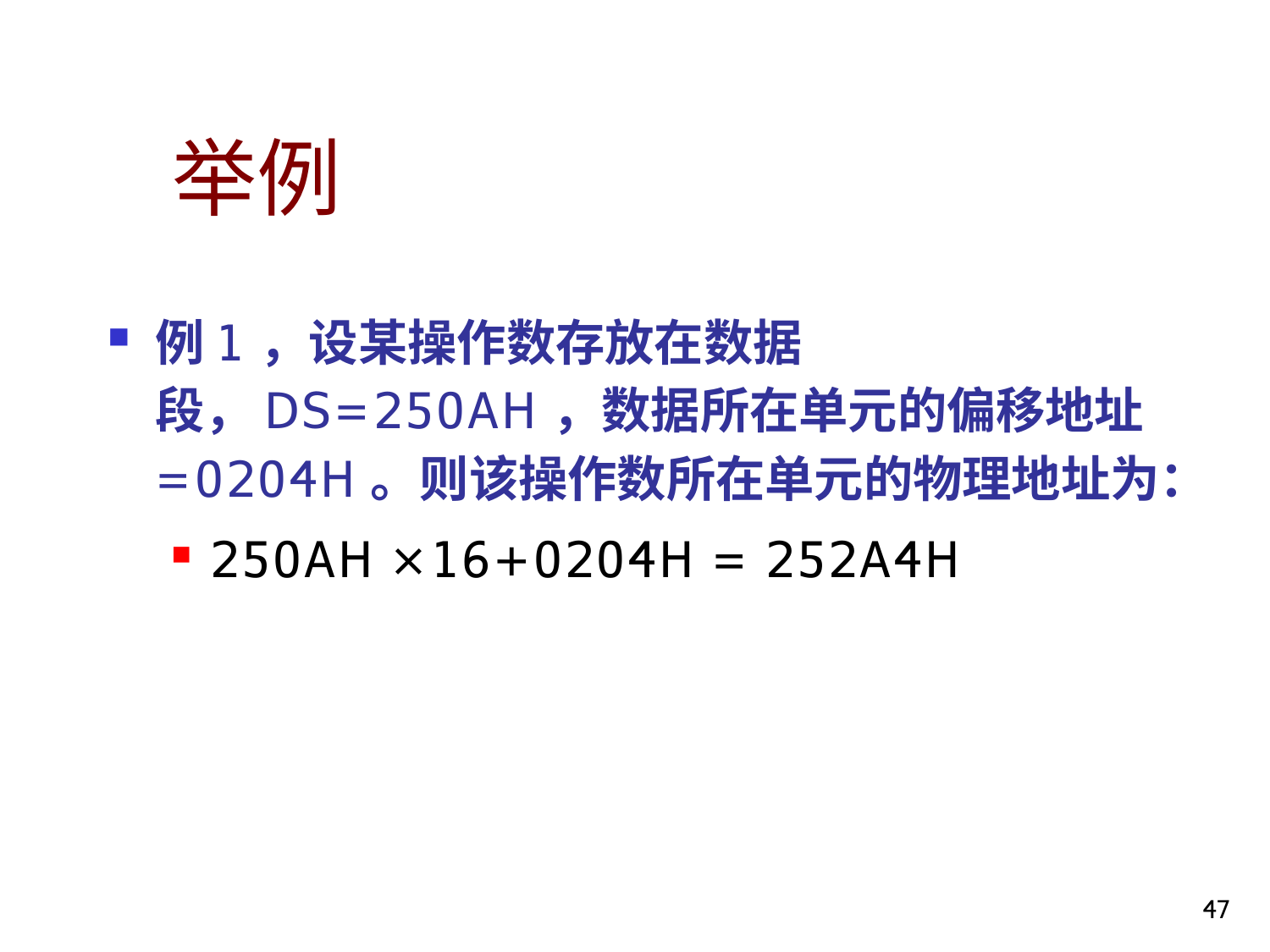

# 举例
例1，设某操作数存放在数据段，DS=250AH，数据所在单元的偏移地址=0204H。则该操作数所在单元的物理地址为：
250AH ×16+0204H = 252A4H
47